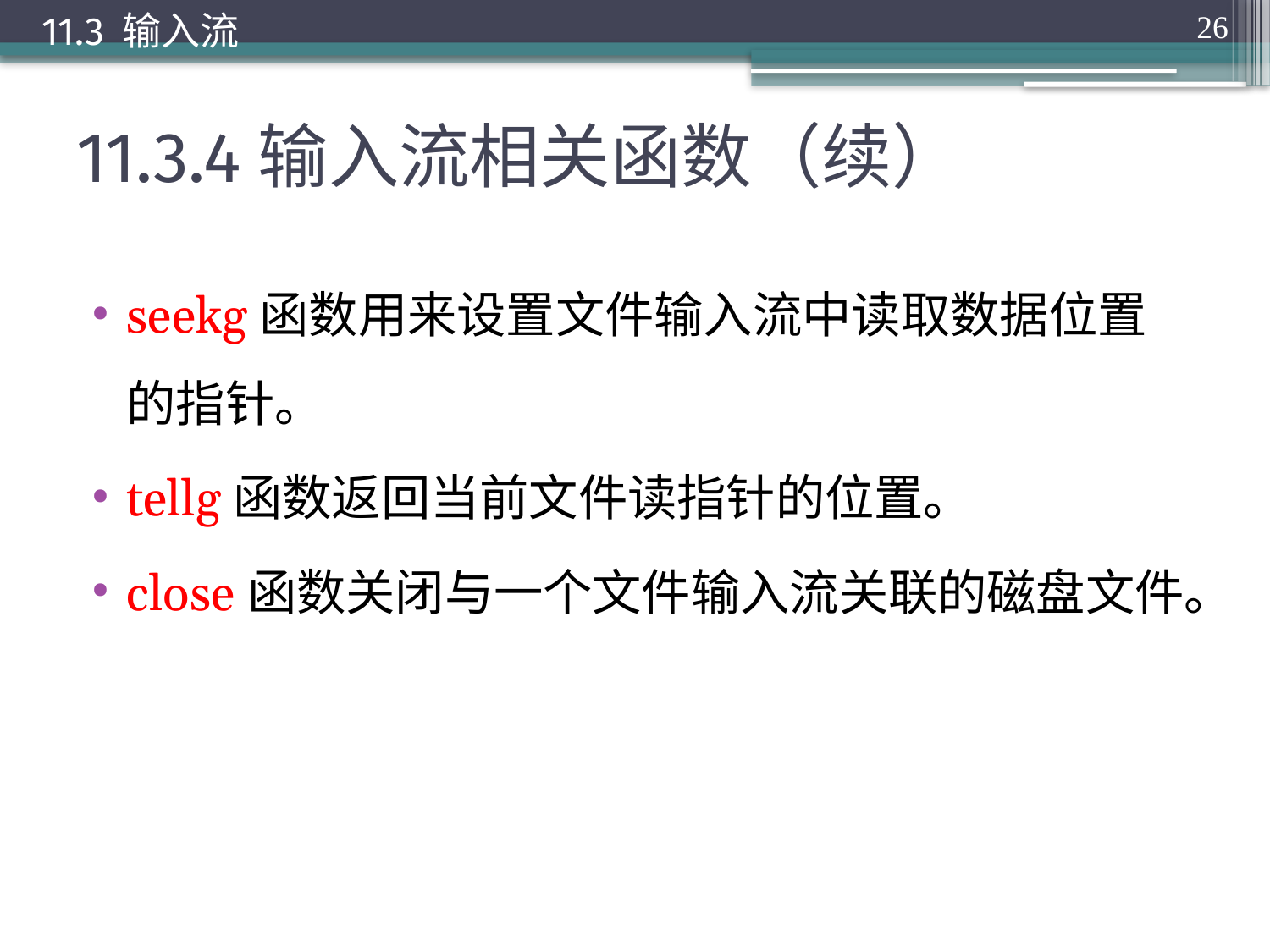

11.3 输入流
26
# 11.3.4输入流相关函数（续）
seekg函数用来设置文件输入流中读取数据位置的指针。
tellg函数返回当前文件读指针的位置。
close函数关闭与一个文件输入流关联的磁盘文件。